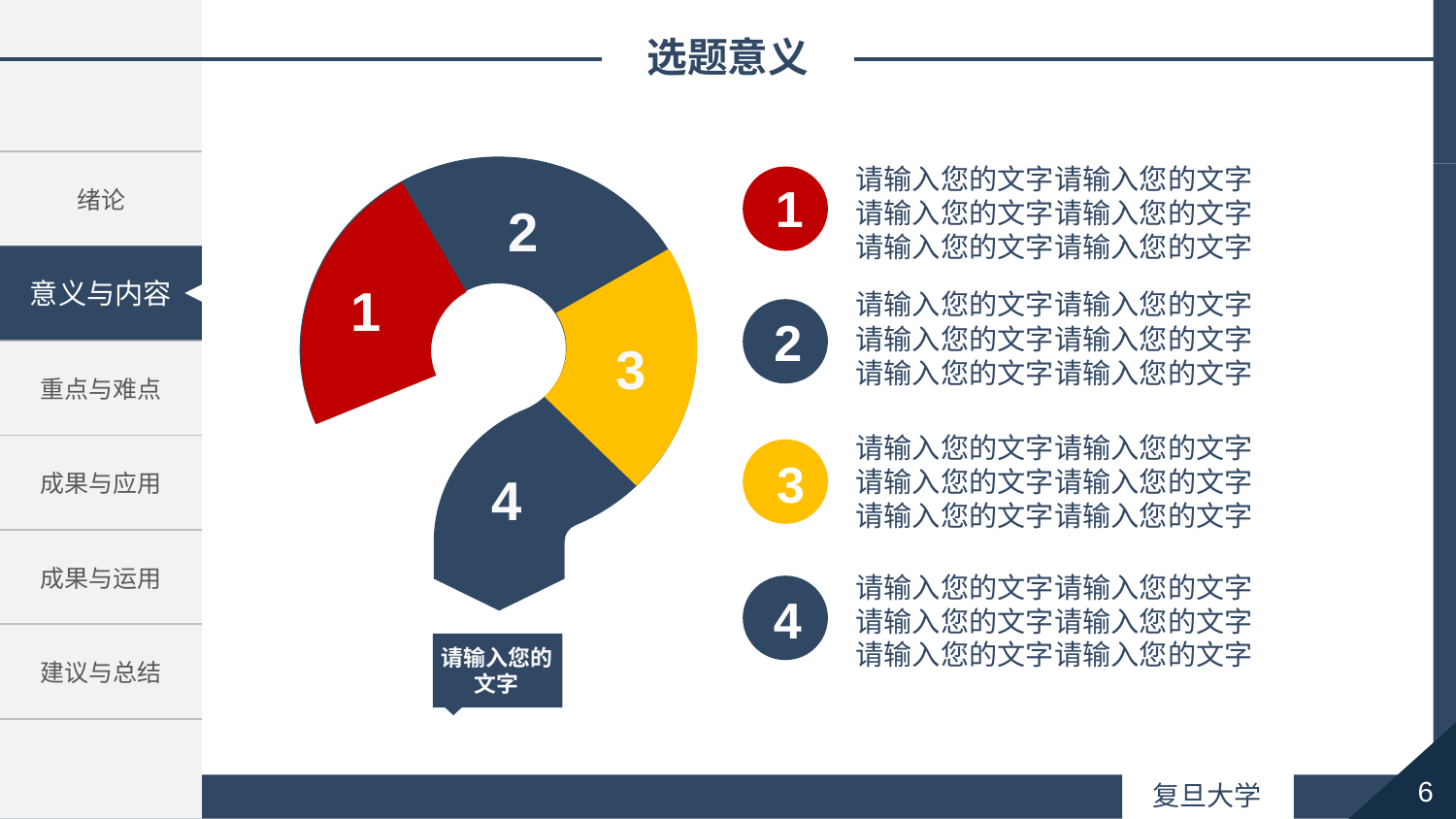

选题意义
请输入您的文字请输入您的文字
请输入您的文字请输入您的文字
请输入您的文字请输入您的文字

1

2

1
请输入您的文字请输入您的文字
请输入您的文字请输入您的文字
请输入您的文字请输入您的文字

2
3
请输入您的文字请输入您的文字
请输入您的文字请输入您的文字
请输入您的文字请输入您的文字

3
4
请输入您的文字请输入您的文字
请输入您的文字请输入您的文字
请输入您的文字请输入您的文字

4

请输入您的文字